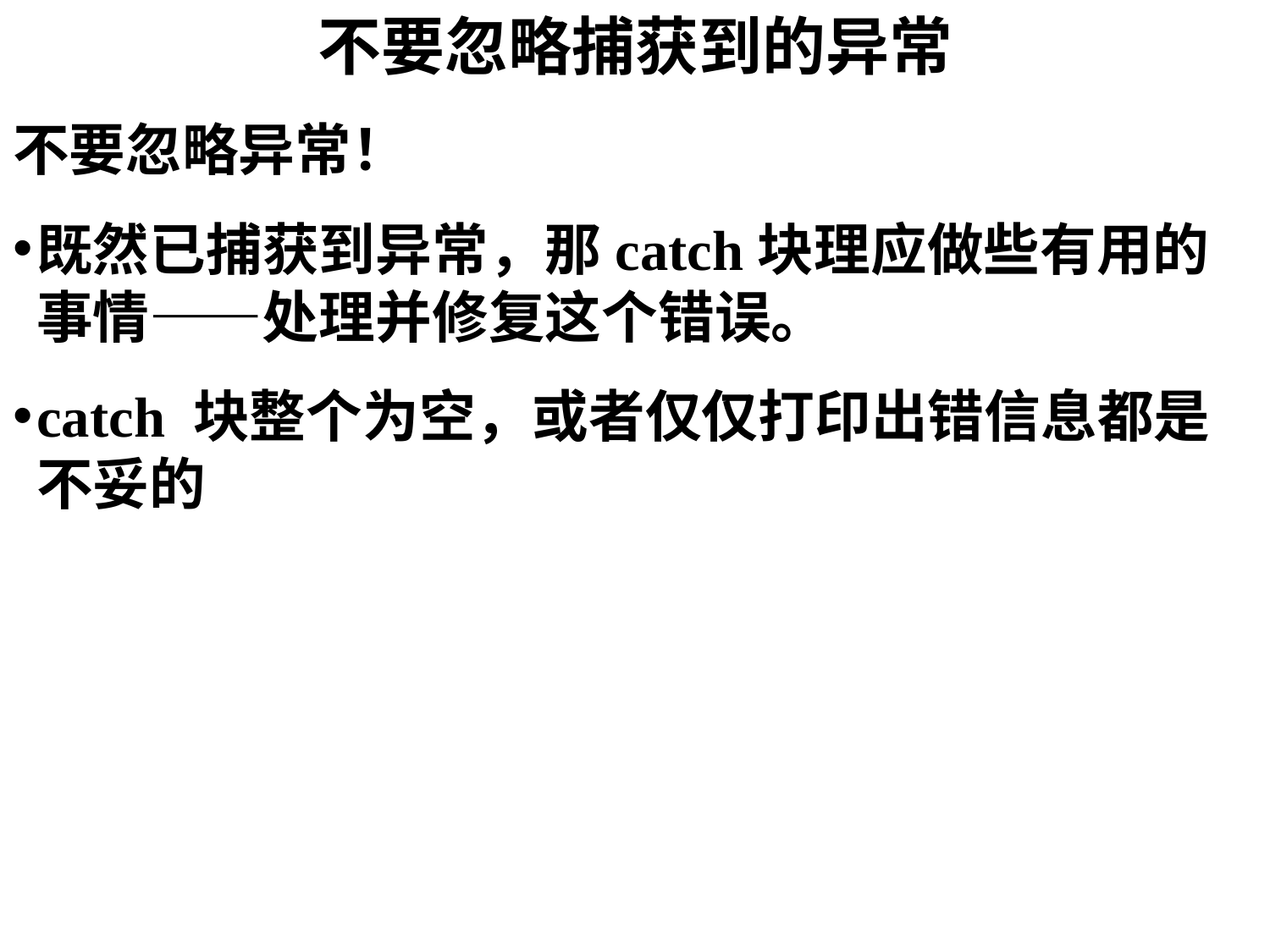

不要忽略捕获到的异常
不要忽略异常！
既然已捕获到异常，那catch块理应做些有用的事情——处理并修复这个错误。
catch 块整个为空，或者仅仅打印出错信息都是不妥的